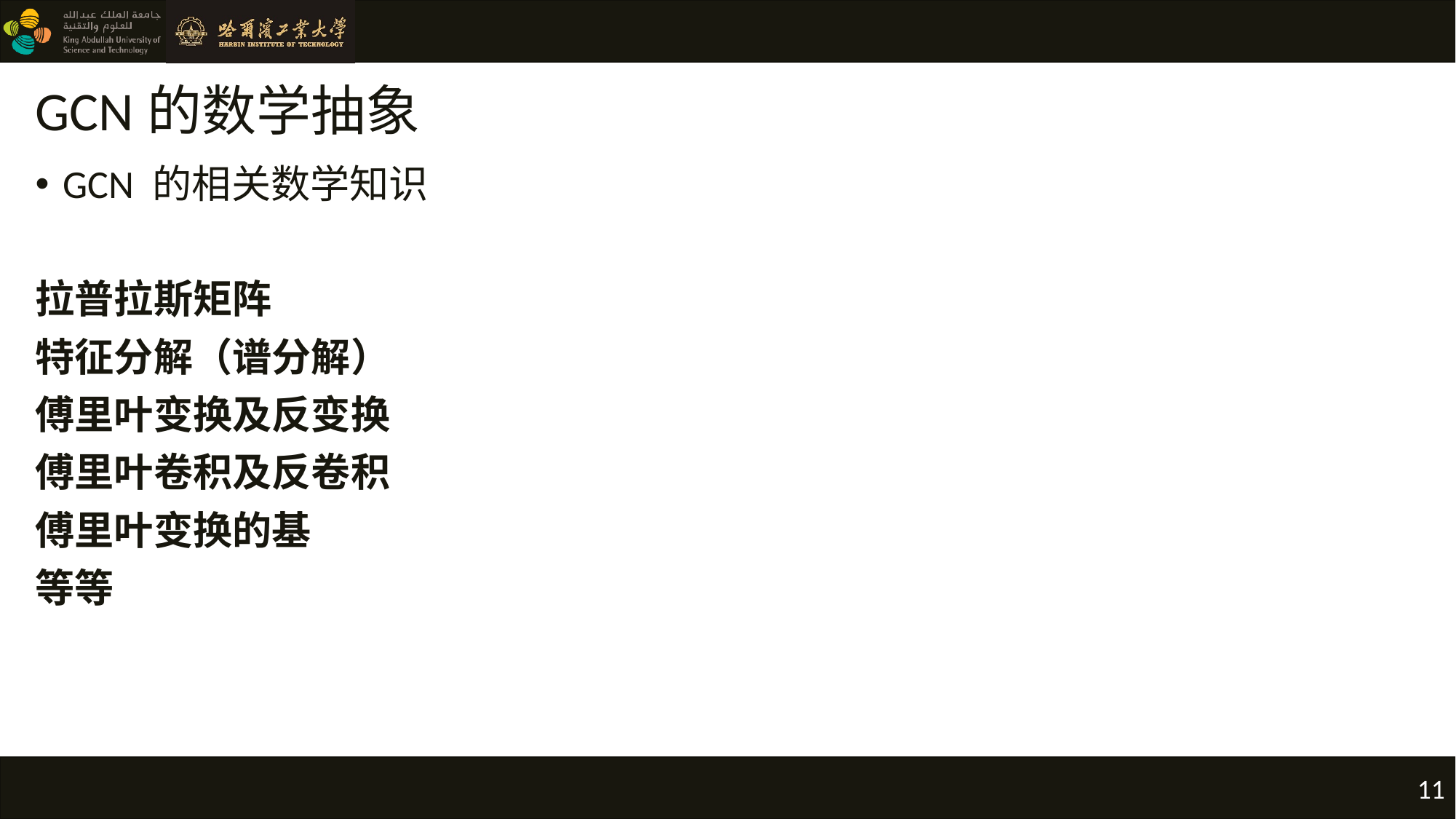

# GCN的数学抽象
GCN 的相关数学知识

拉普拉斯矩阵
特征分解（谱分解）
傅里叶变换及反变换
傅里叶卷积及反卷积
傅里叶变换的基
等等

11